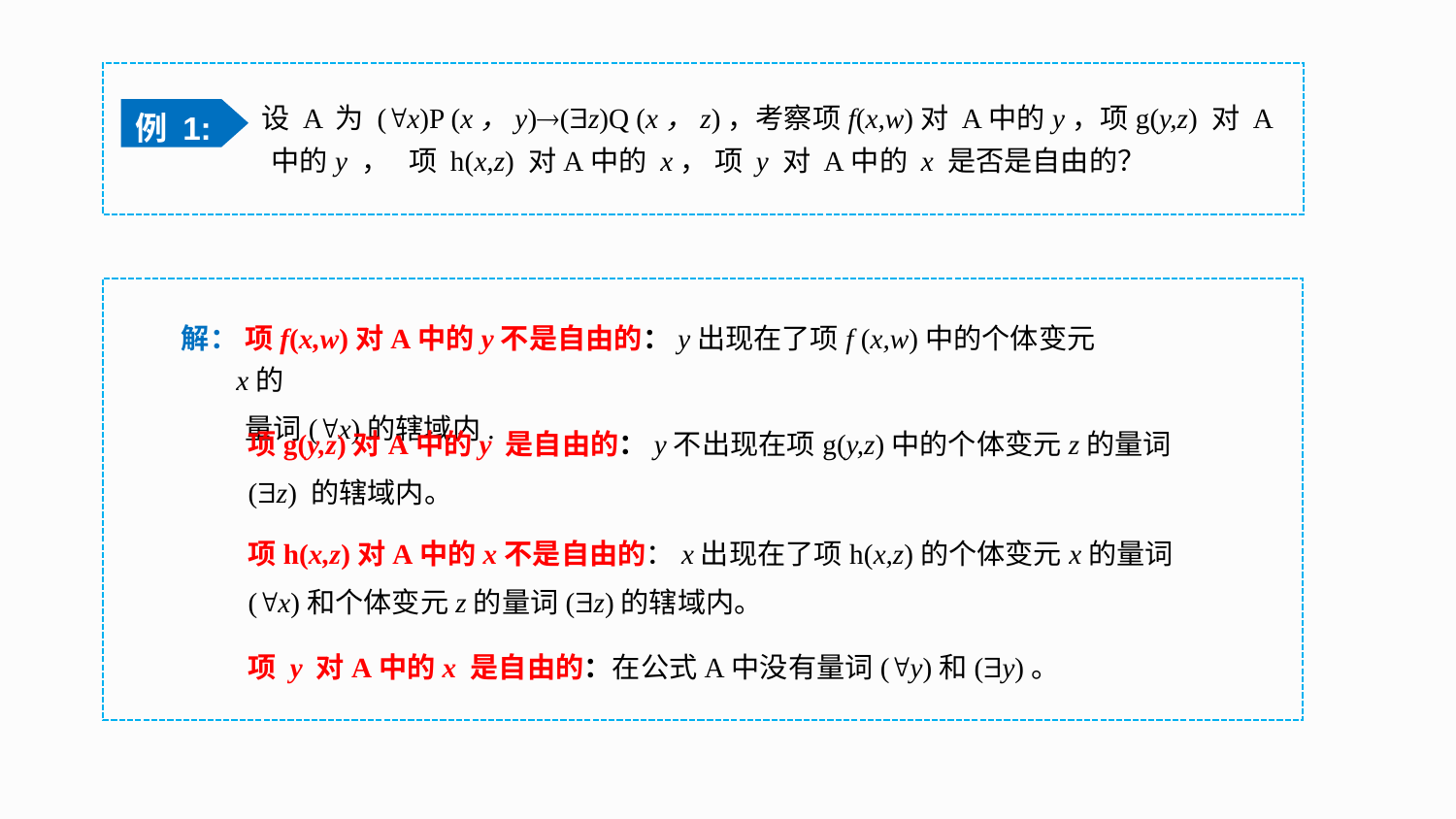

设 A 为 (∀x)P (x，y)→(∃z)Q (x，z)，考察项f(x,w)对 A中的y，项g(y,z) 对 A中的y ，   项 h(x,z) 对A中的 x， 项 y 对 A中的 x 是否是自由的？
例 1:

解： 项f(x,w)对A中的y不是自由的：y出现在了项f (x,w)中的个体变元x的
         量词(∀x)的辖域内.
项g(y,z)对A中的y 是自由的：y不出现在项g(y,z)中的个体变元z的量词
(∃z) 的辖域内。
项h(x,z)对A中的x不是自由的：x出现在了项h(x,z)的个体变元x的量词
(∀x)和个体变元z的量词(∃z)的辖域内。
项 y 对A中的x 是自由的：在公式A中没有量词(∀y)和(∃y)。